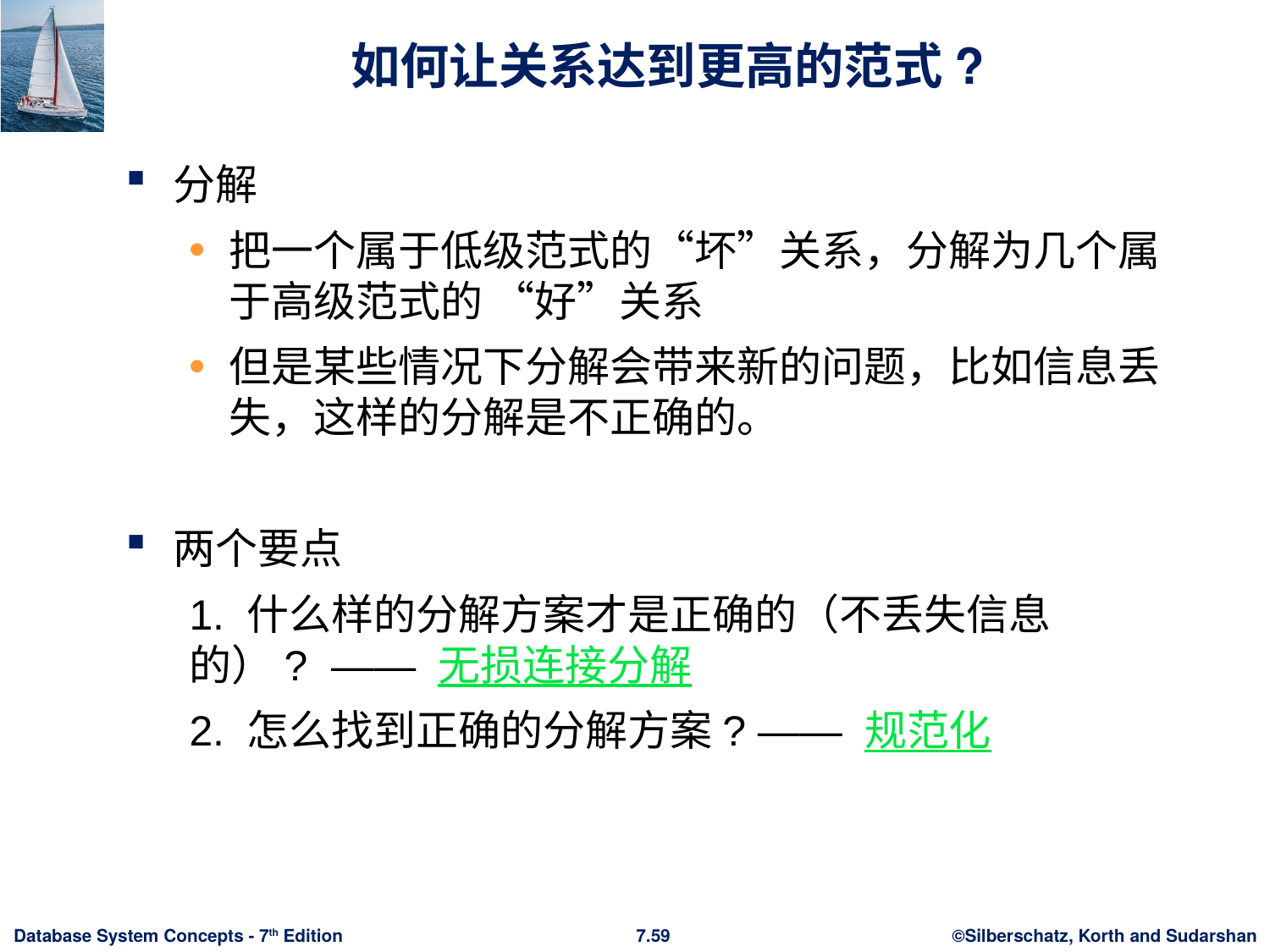

# 如何让关系达到更高的范式?
分解
把一个属于低级范式的“坏”关系，分解为几个属于高级范式的 “好”关系
但是某些情况下分解会带来新的问题，比如信息丢失，这样的分解是不正确的。

两个要点
1. 什么样的分解方案才是正确的（不丢失信息的）?  —— 无损连接分解
2. 怎么找到正确的分解方案? —— 规范化